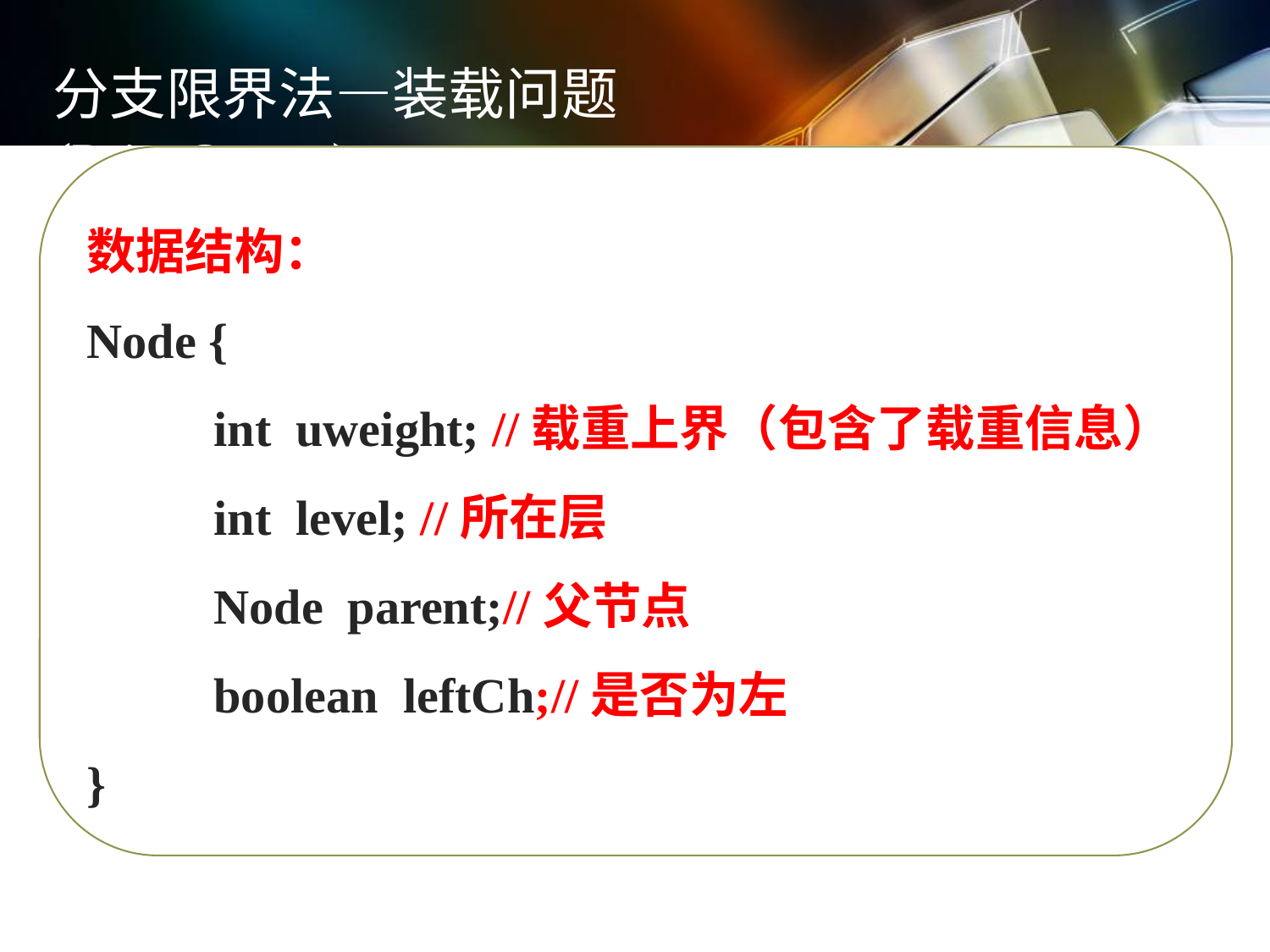

分支限界法—装载问题(PriorQueue)
数据结构：
Node {
	int  uweight; //载重上界（包含了载重信息）
	int  level; //所在层
	Node  parent;//父节点
	boolean  leftCh;//是否为左
}